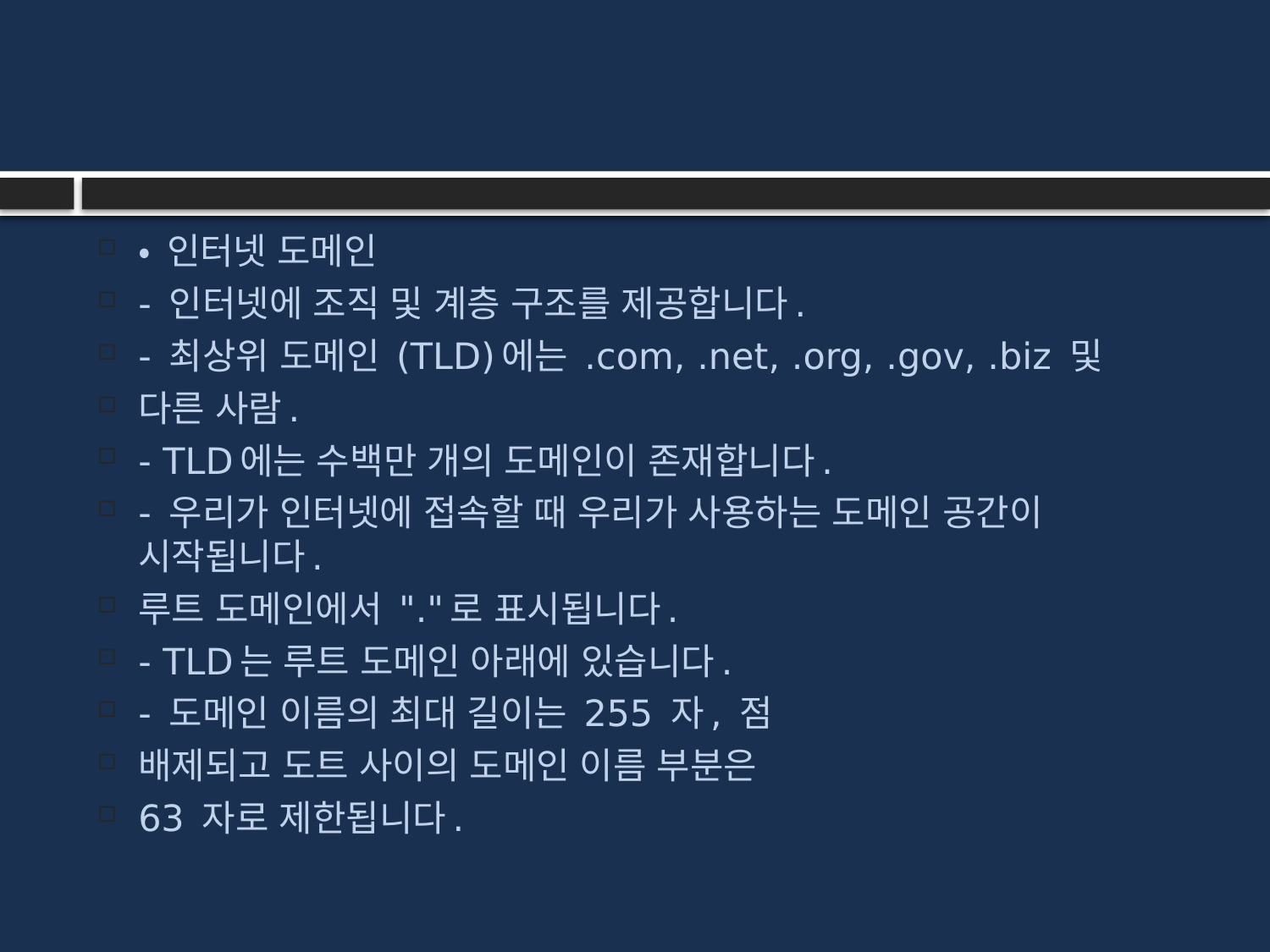

#
• 인터넷 도메인
- 인터넷에 조직 및 계층 구조를 제공합니다.
- 최상위 도메인 (TLD)에는 .com, .net, .org, .gov, .biz 및
다른 사람.
- TLD에는 수백만 개의 도메인이 존재합니다.
- 우리가 인터넷에 접속할 때 우리가 사용하는 도메인 공간이 시작됩니다.
루트 도메인에서 "."로 표시됩니다.
- TLD는 루트 도메인 아래에 있습니다.
- 도메인 이름의 최대 길이는 255 자, 점
배제되고 도트 사이의 도메인 이름 부분은
63 자로 제한됩니다.